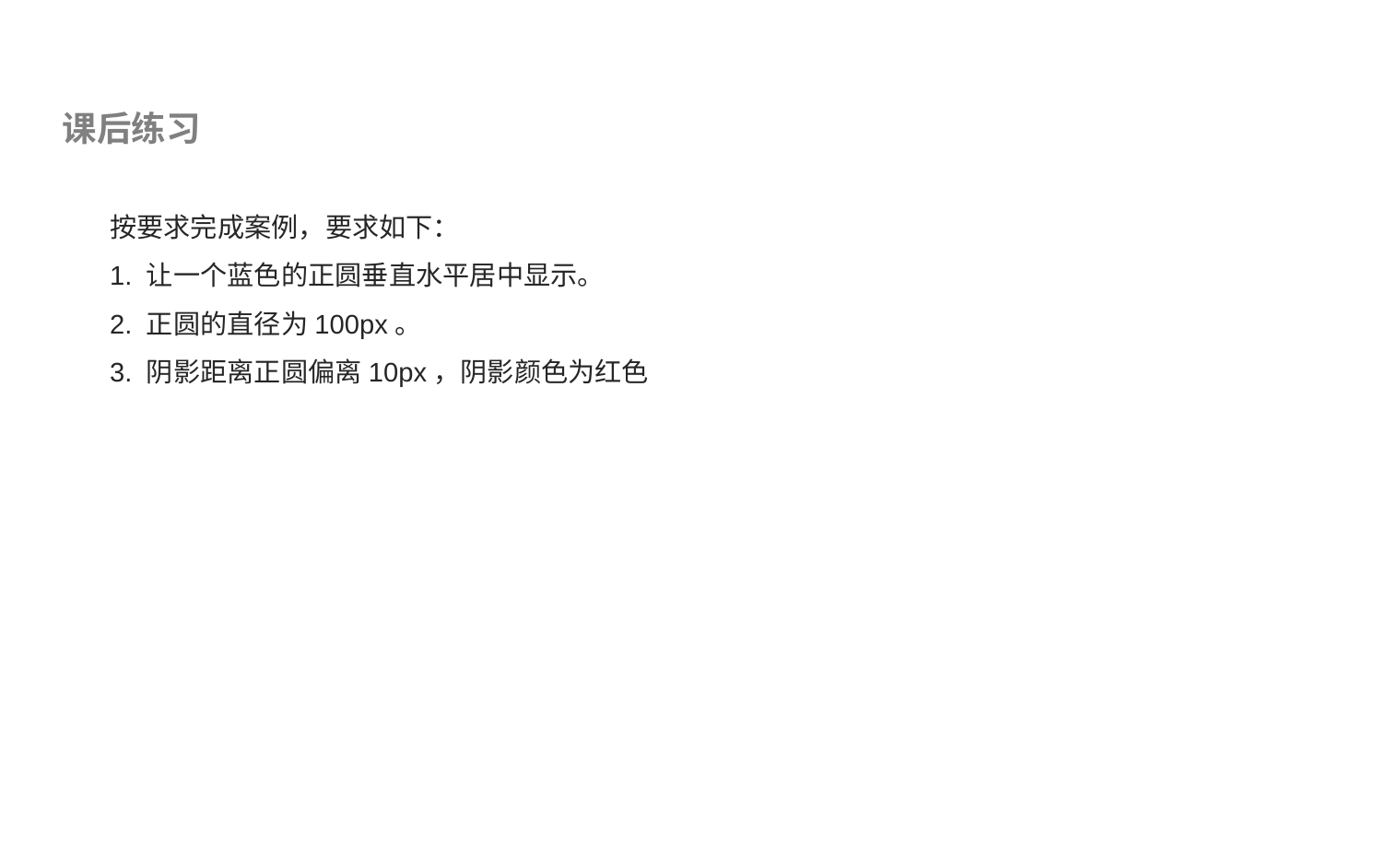

课后练习
按要求完成案例，要求如下：
1. 让一个蓝色的正圆垂直水平居中显示。
2. 正圆的直径为100px。
3. 阴影距离正圆偏离10px，阴影颜色为红色